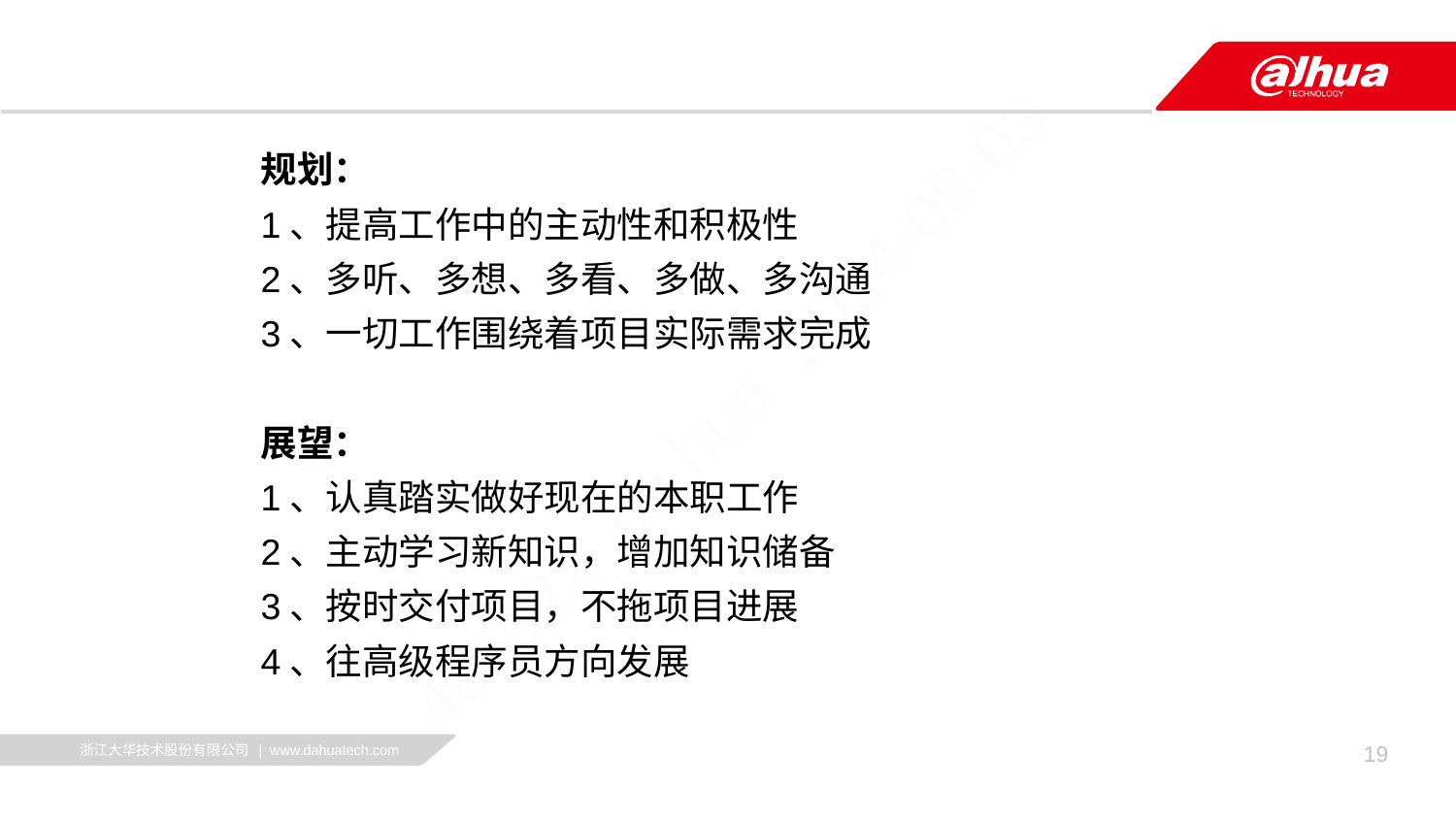

规划：
1、提高工作中的主动性和积极性
2、多听、多想、多看、多做、多沟通
3、一切工作围绕着项目实际需求完成

展望：
1、认真踏实做好现在的本职工作
2、主动学习新知识，增加知识储备
3、按时交付项目，不拖项目进展
4、往高级程序员方向发展